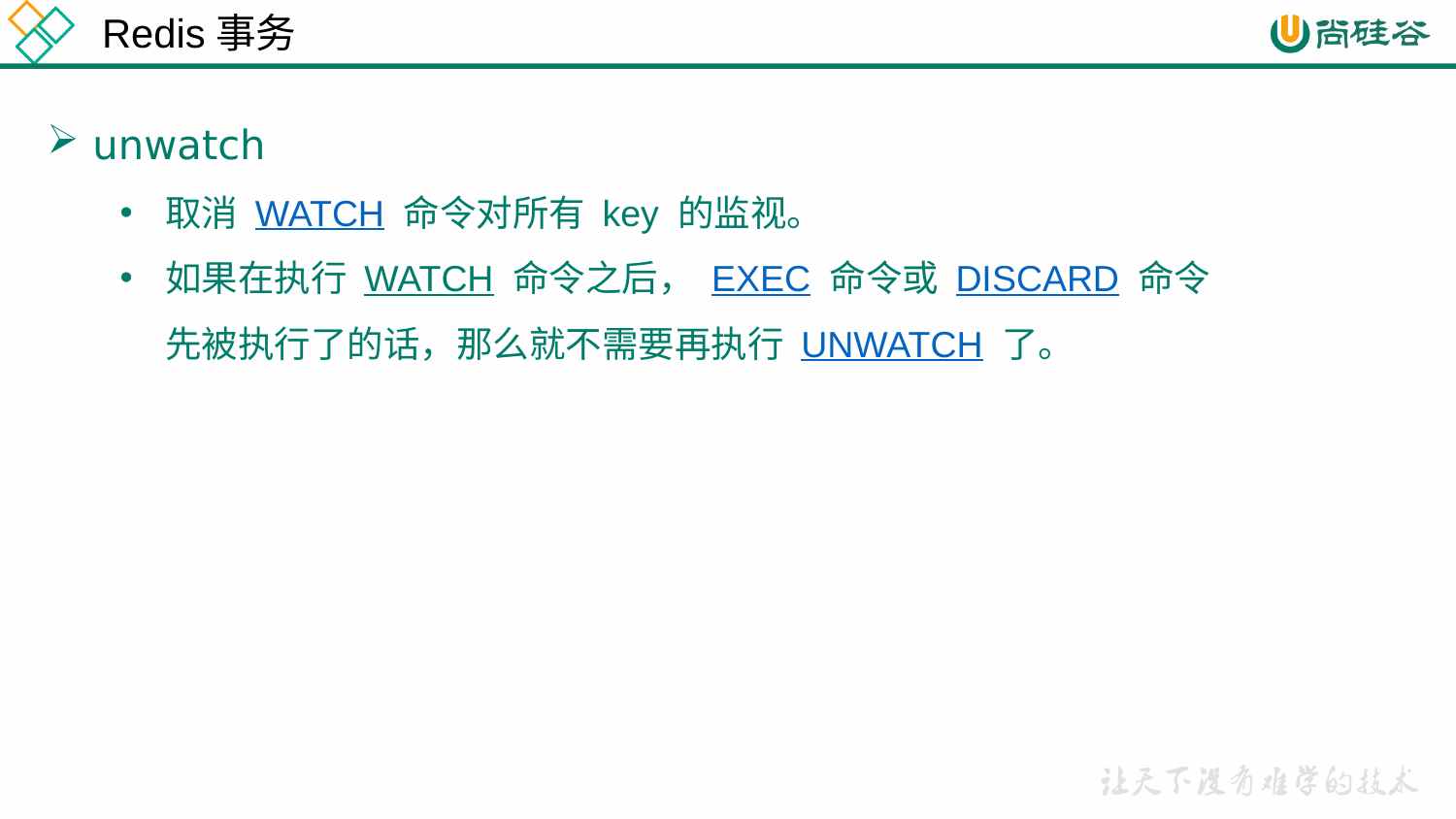

Redis事务
unwatch
取消 WATCH 命令对所有 key 的监视。
如果在执行 WATCH 命令之后， EXEC 命令或 DISCARD 命令先被执行了的话，那么就不需要再执行 UNWATCH 了。